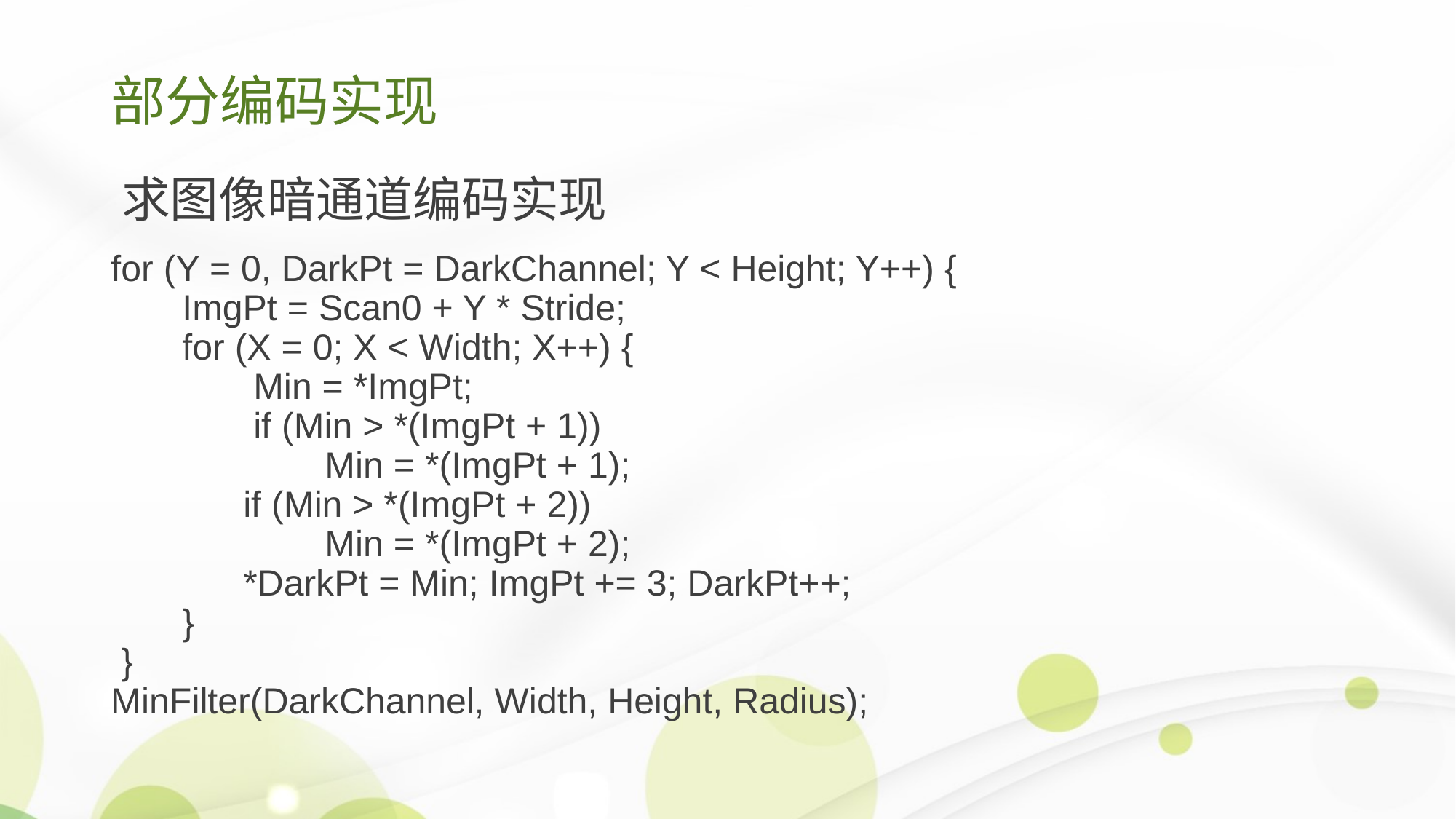

部分编码实现
求图像暗通道编码实现
for (Y = 0, DarkPt = DarkChannel; Y < Height; Y++) {
       ImgPt = Scan0 + Y * Stride;
       for (X = 0; X < Width; X++) {
              Min = *ImgPt;
              if (Min > *(ImgPt + 1))
                     Min = *(ImgPt + 1);
             if (Min > *(ImgPt + 2))
                     Min = *(ImgPt + 2);
             *DarkPt = Min; ImgPt += 3; DarkPt++;
       }
 }
MinFilter(DarkChannel, Width, Height, Radius);